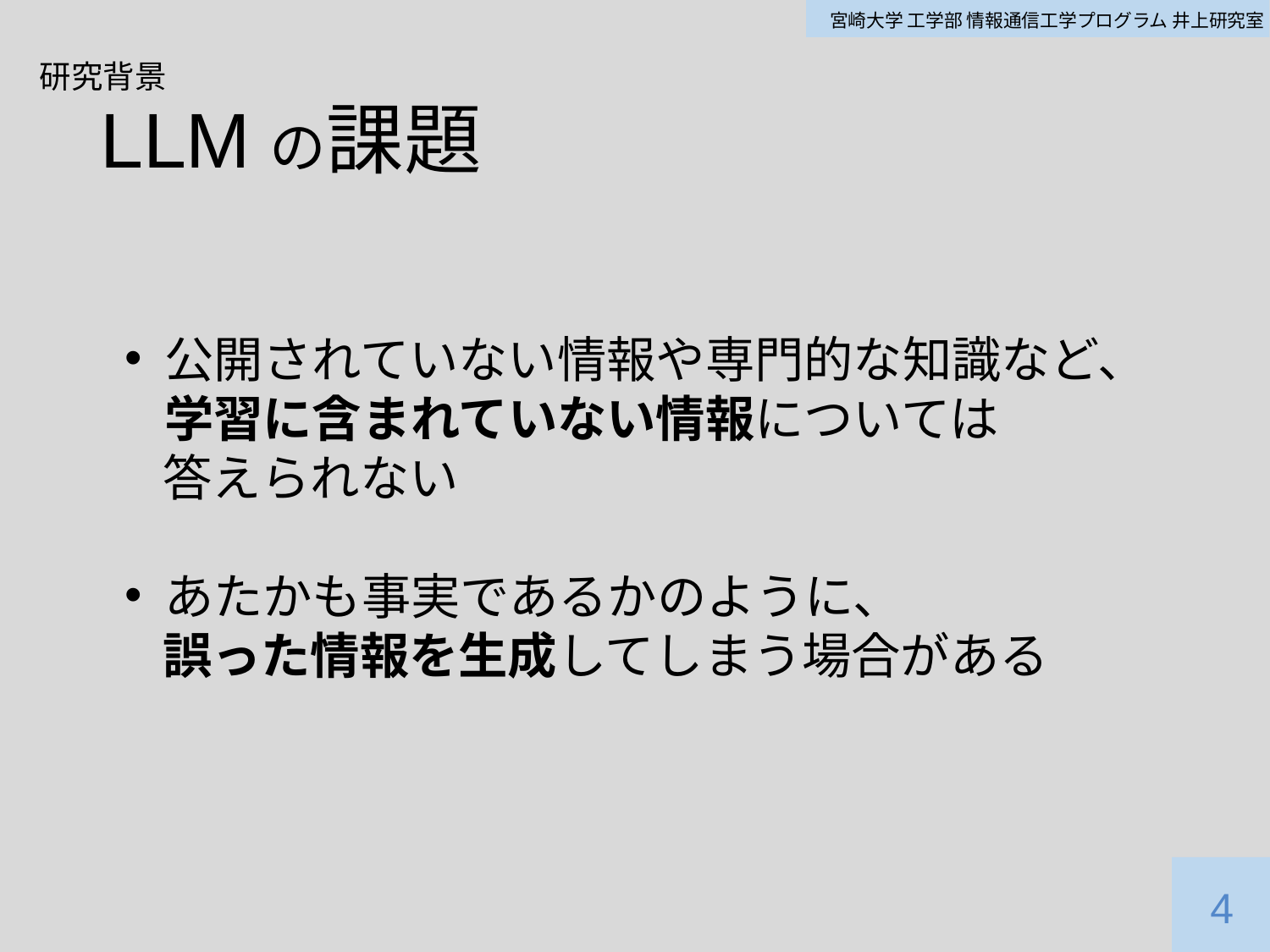

研究背景
# LLMの課題
公開されていない情報や専門的な知識など、学習に含まれていない情報については
答えられない

あたかも事実であるかのように、
誤った情報を生成してしまう場合がある
4